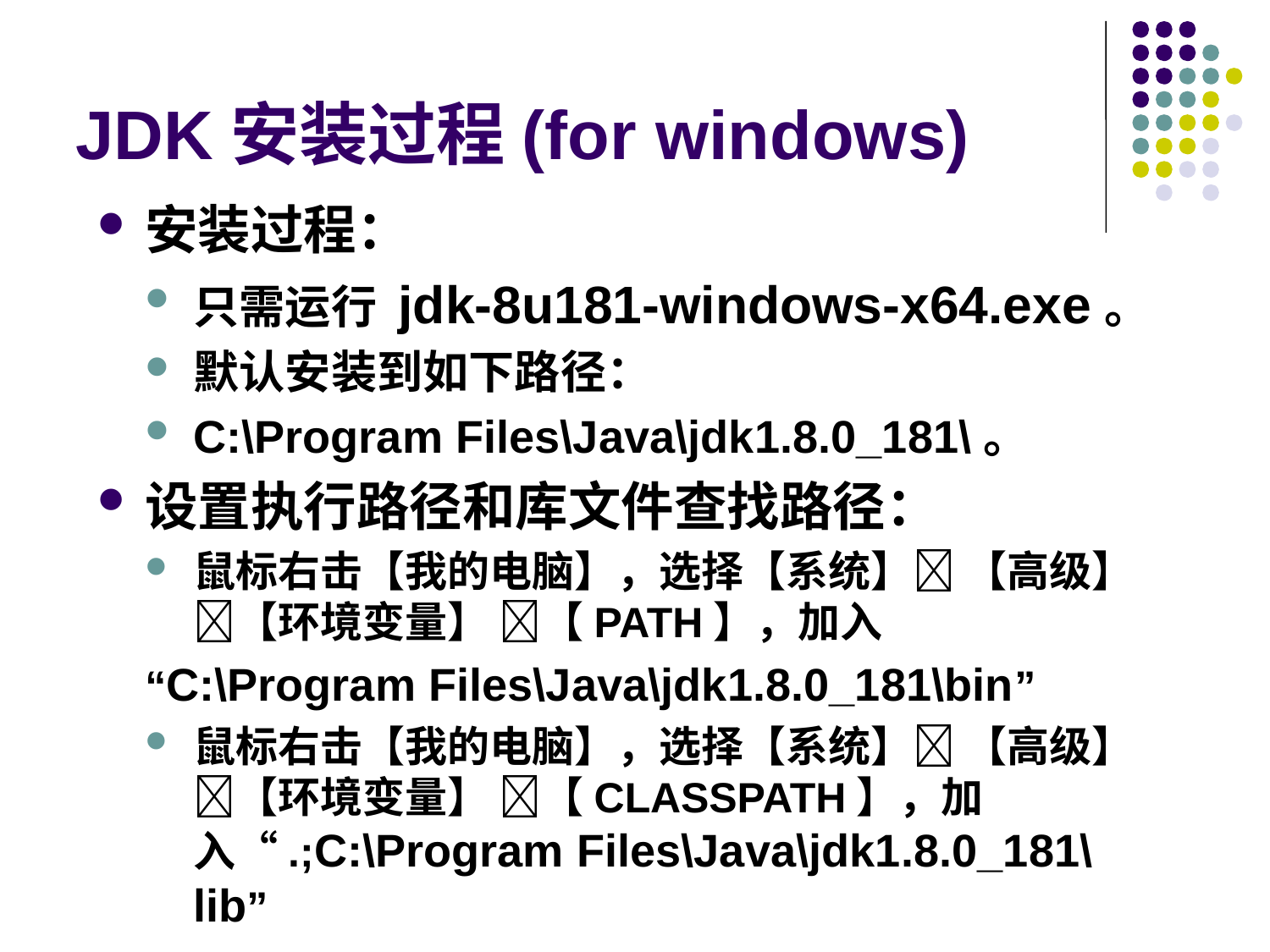

# JDK安装过程(for windows)
安装过程：
只需运行 jdk-8u181-windows-x64.exe。
默认安装到如下路径：
C:\Program Files\Java\jdk1.8.0_181\。
设置执行路径和库文件查找路径：
鼠标右击【我的电脑】，选择【系统】→ 【高级】→【环境变量】 →【PATH】，加入
“C:\Program Files\Java\jdk1.8.0_181\bin”
鼠标右击【我的电脑】，选择【系统】→ 【高级】→【环境变量】 →【CLASSPATH】，加入“.;C:\Program Files\Java\jdk1.8.0_181\lib”